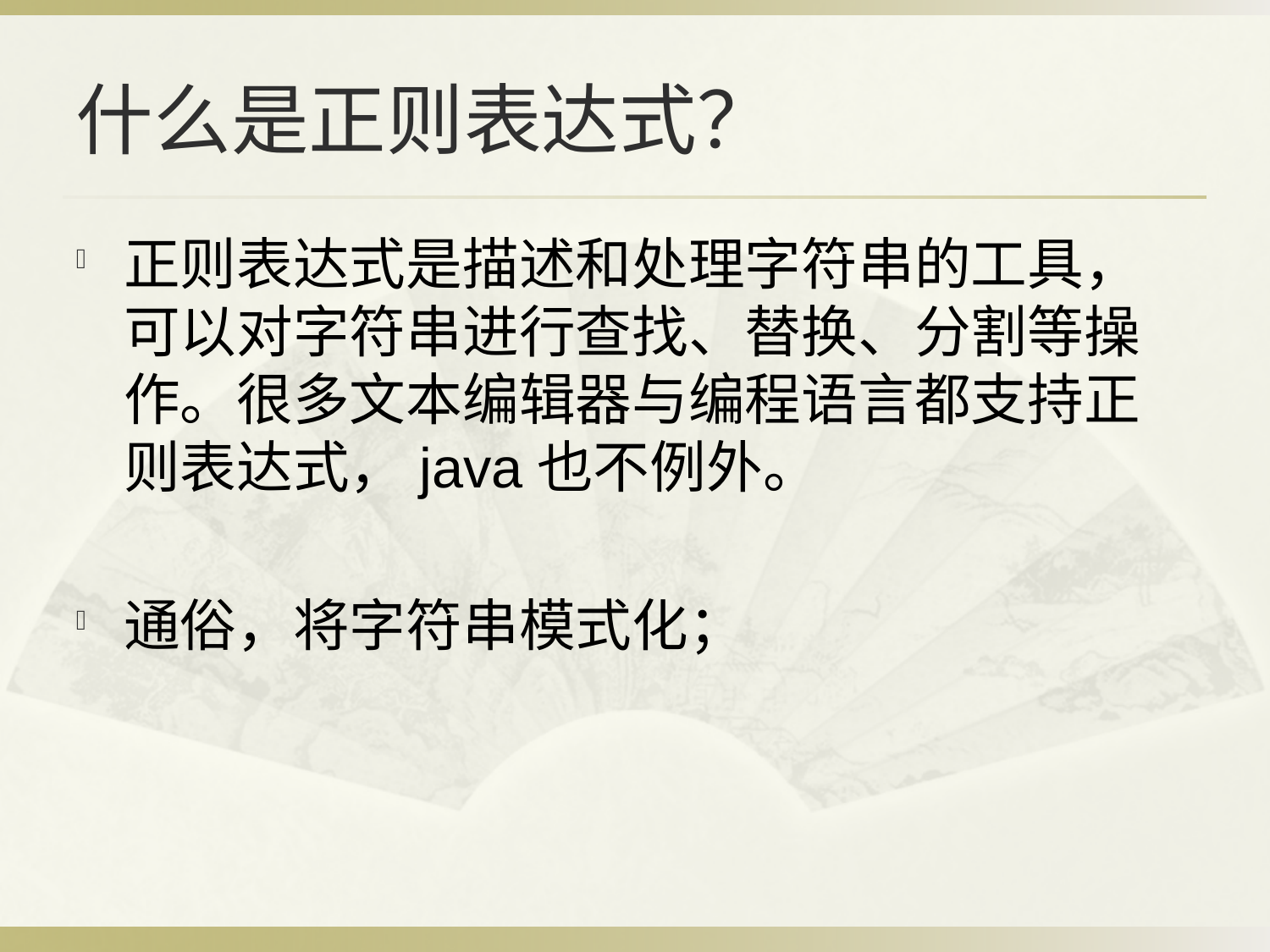

# 什么是正则表达式？
正则表达式是描述和处理字符串的工具，可以对字符串进行查找、替换、分割等操作。很多文本编辑器与编程语言都支持正则表达式，java也不例外。

通俗，将字符串模式化；